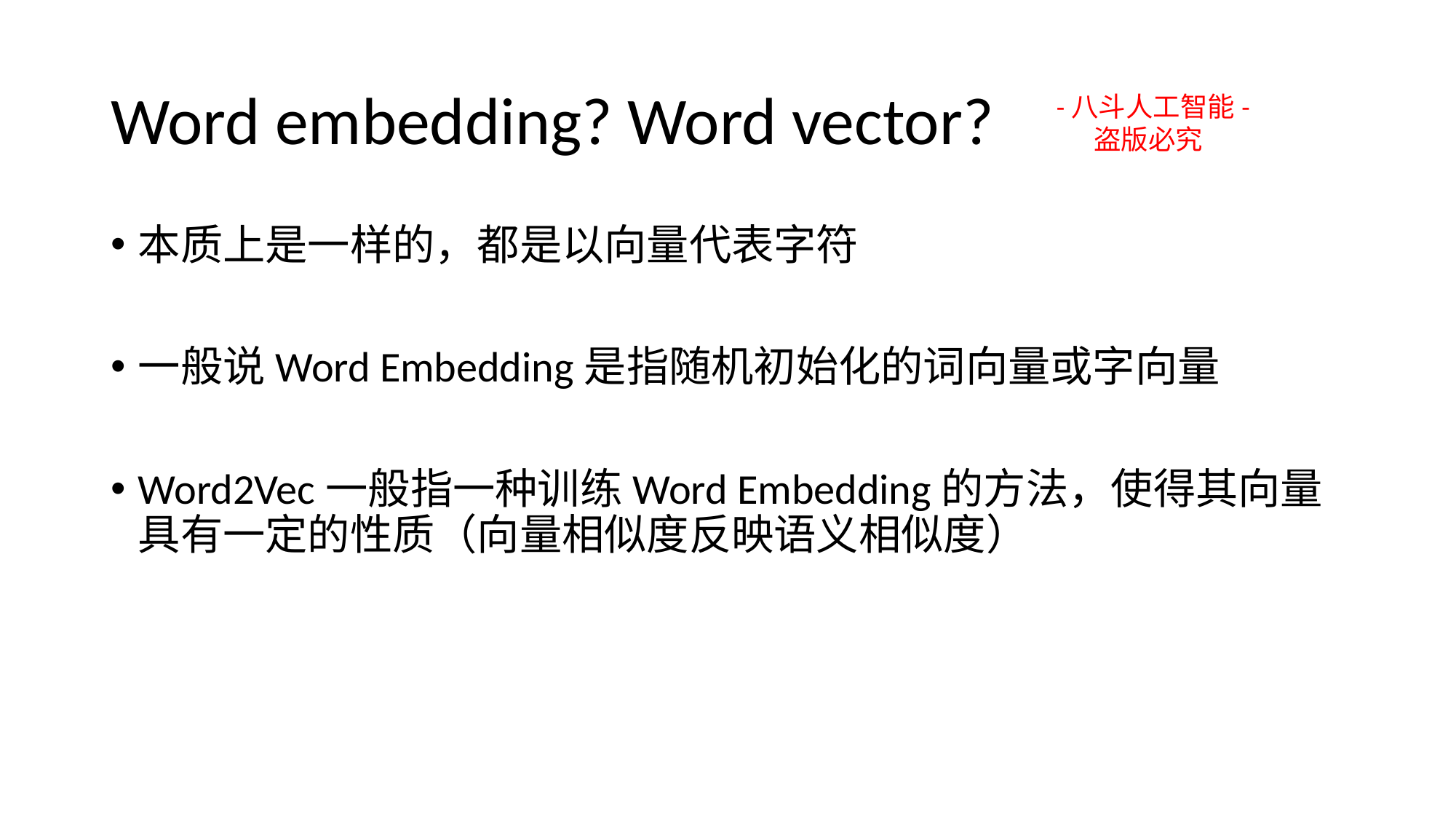

# Word embedding? Word vector?
-八斗人工智能-
     盗版必究
本质上是一样的，都是以向量代表字符

一般说Word Embedding是指随机初始化的词向量或字向量

Word2Vec一般指一种训练Word Embedding的方法，使得其向量具有一定的性质（向量相似度反映语义相似度）